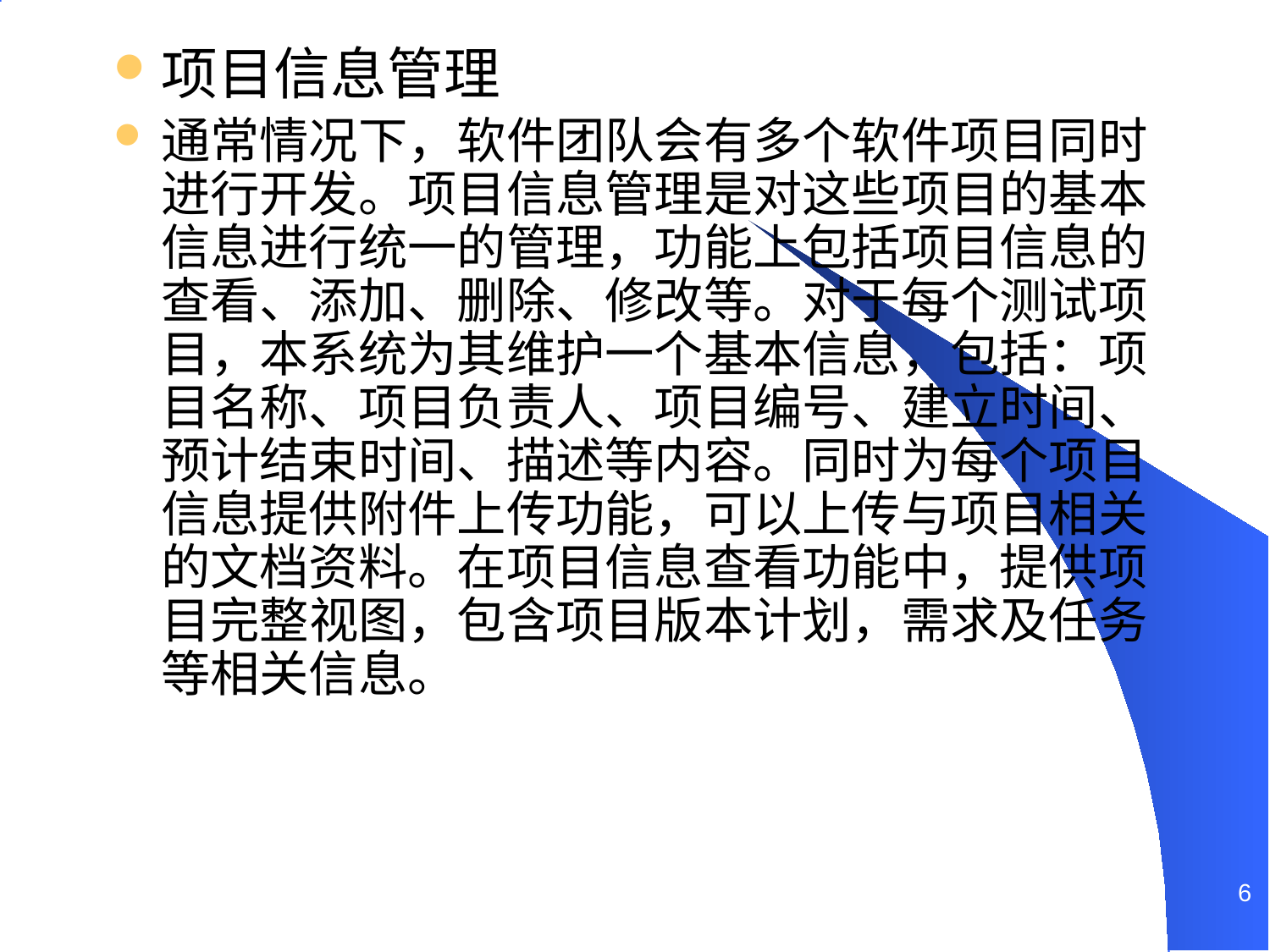

项目信息管理
通常情况下，软件团队会有多个软件项目同时进行开发。项目信息管理是对这些项目的基本信息进行统一的管理，功能上包括项目信息的查看、添加、删除、修改等。对于每个测试项目，本系统为其维护一个基本信息，包括：项目名称、项目负责人、项目编号、建立时间、预计结束时间、描述等内容。同时为每个项目信息提供附件上传功能，可以上传与项目相关的文档资料。在项目信息查看功能中，提供项目完整视图，包含项目版本计划，需求及任务等相关信息。

6
Author:于源红